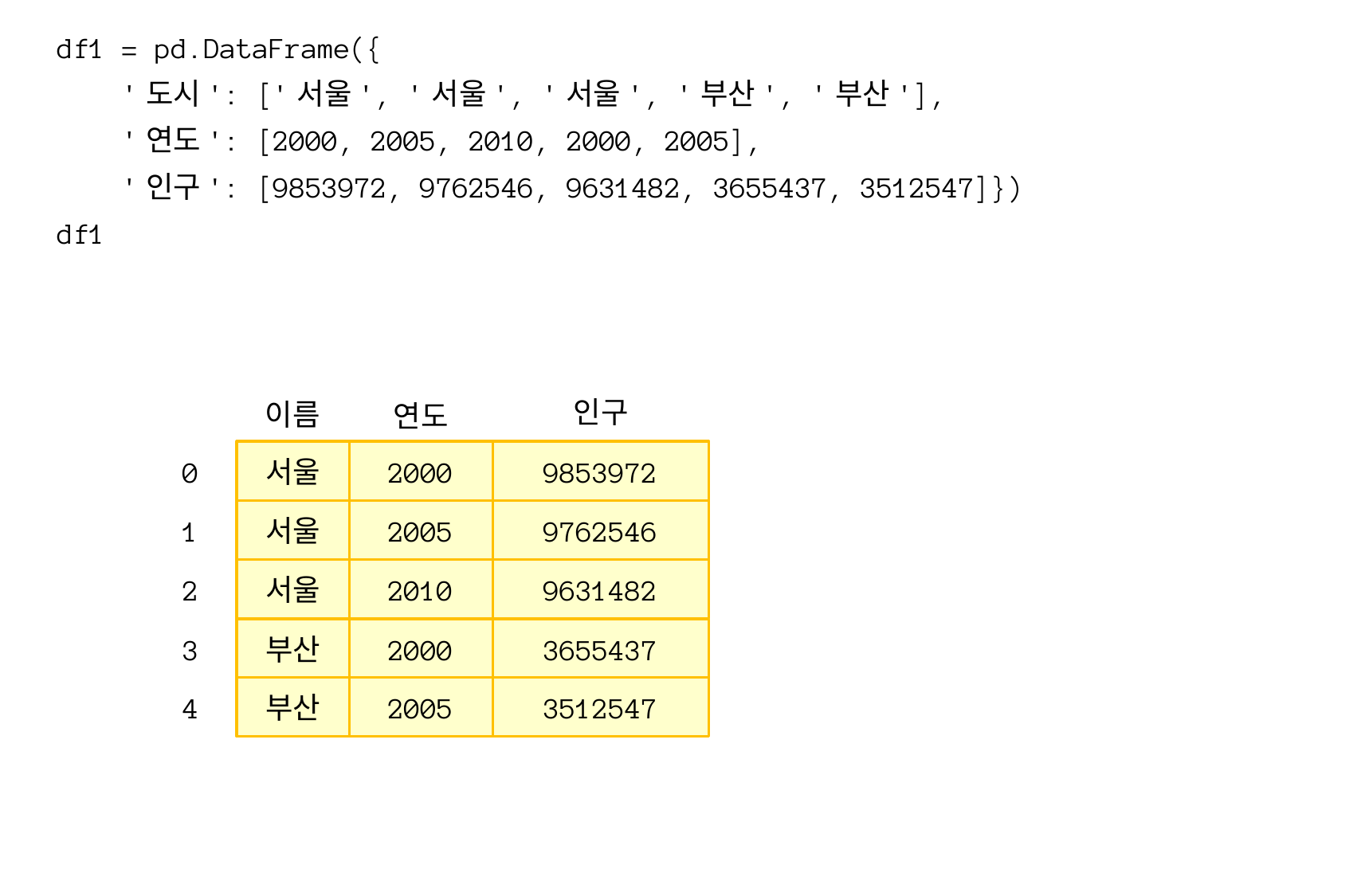

df1 = pd.DataFrame({
    '도시': ['서울', '서울', '서울', '부산', '부산'],
    '연도': [2000, 2005, 2010, 2000, 2005],
    '인구': [9853972, 9762546, 9631482, 3655437, 3512547]})
df1
인구

이름
연도
0
서울
2000
9853972
1
서울
2005
9762546
2
서울
2010
9631482
3
부산
2000
3655437
4
부산
2005
3512547